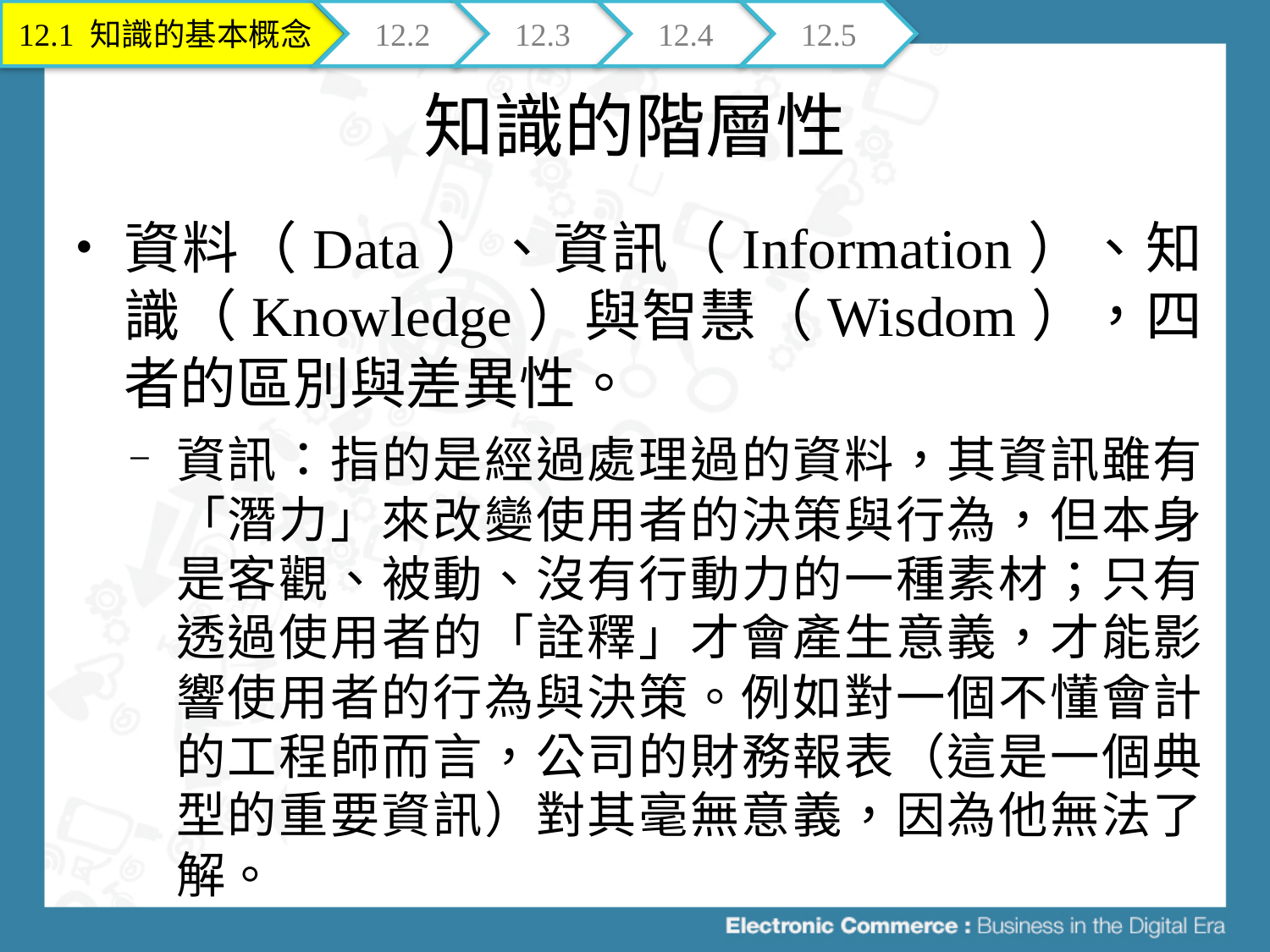

12.1 知識的基本概念
12.2
12.3
12.4
12.5
# 知識的階層性
資料（Data）、資訊（Information）、知識（Knowledge）與智慧（Wisdom），四者的區別與差異性。
資訊：指的是經過處理過的資料，其資訊雖有「潛力」來改變使用者的決策與行為，但本身是客觀、被動、沒有行動力的一種素材；只有透過使用者的「詮釋」才會產生意義，才能影響使用者的行為與決策。例如對一個不懂會計的工程師而言，公司的財務報表（這是一個典型的重要資訊）對其毫無意義，因為他無法了解。